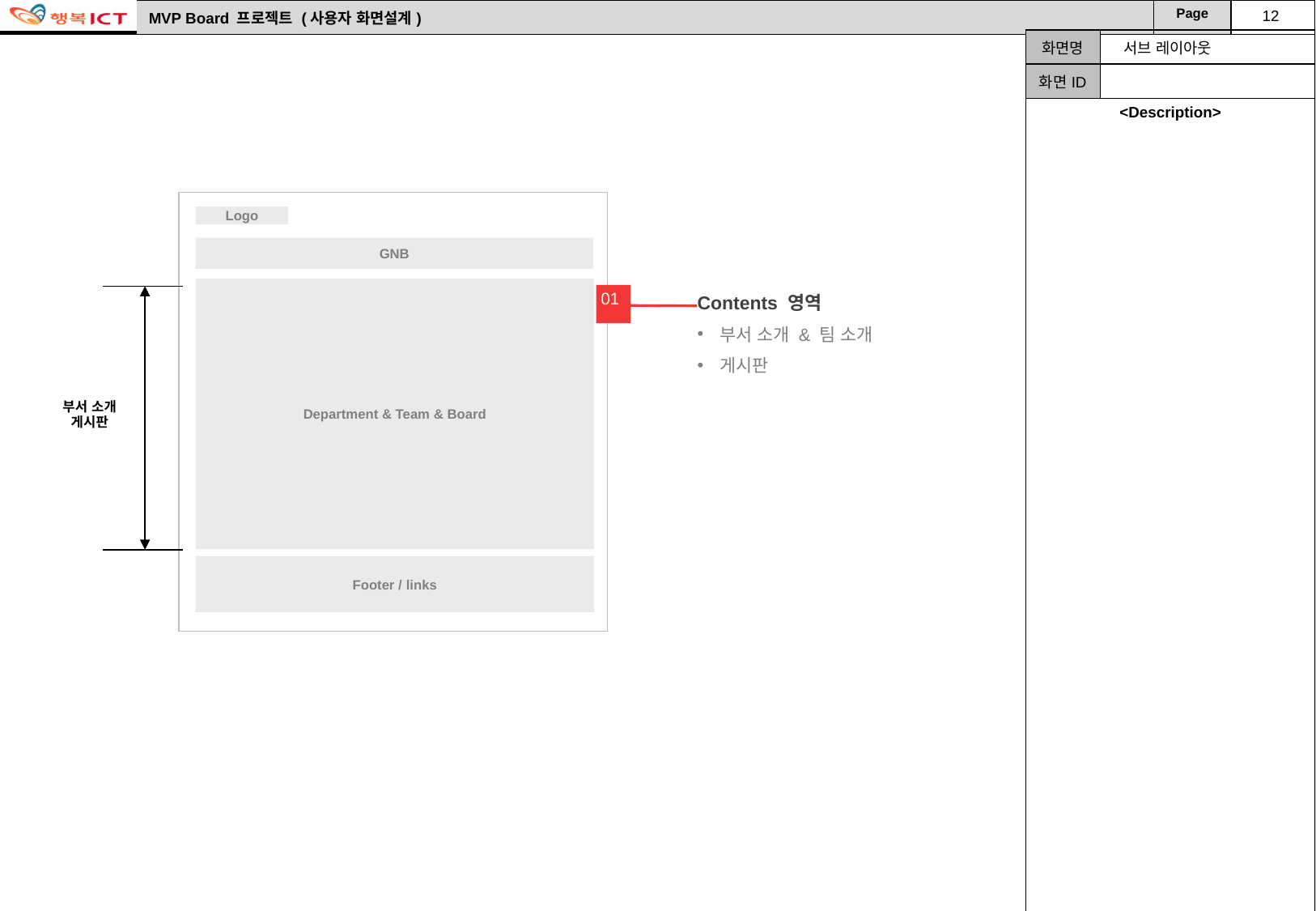

12
서브 레이아웃

Logo
GNB
Department & Team & Board
01

Contents 영역
부서 소개 & 팀 소개
게시판
부서 소개
게시판
Footer / links